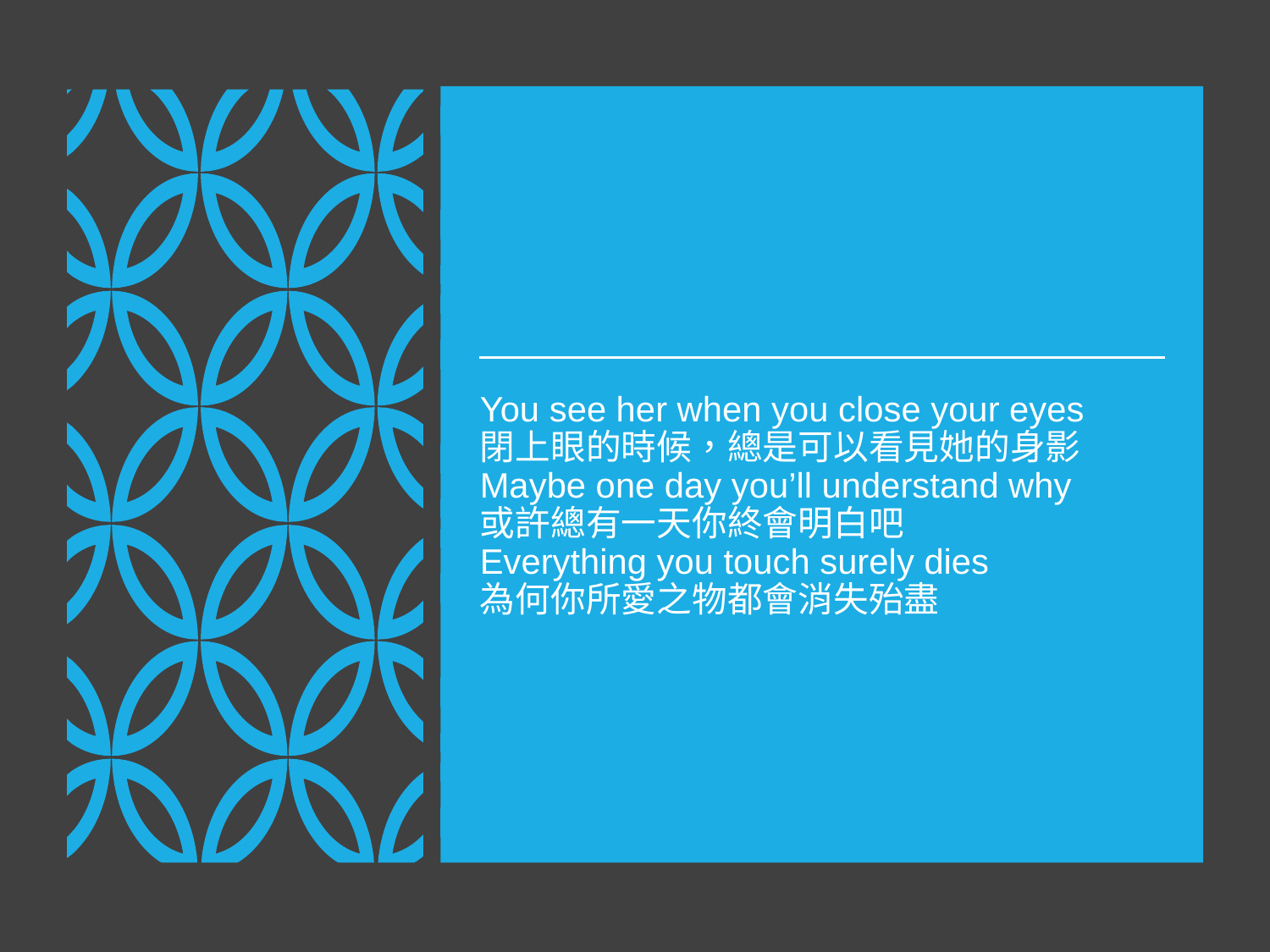

#

You see her when you close your eyes
閉上眼的時候，總是可以看見她的身影
Maybe one day you’ll understand why
或許總有一天你終會明白吧
Everything you touch surely dies
為何你所愛之物都會消失殆盡